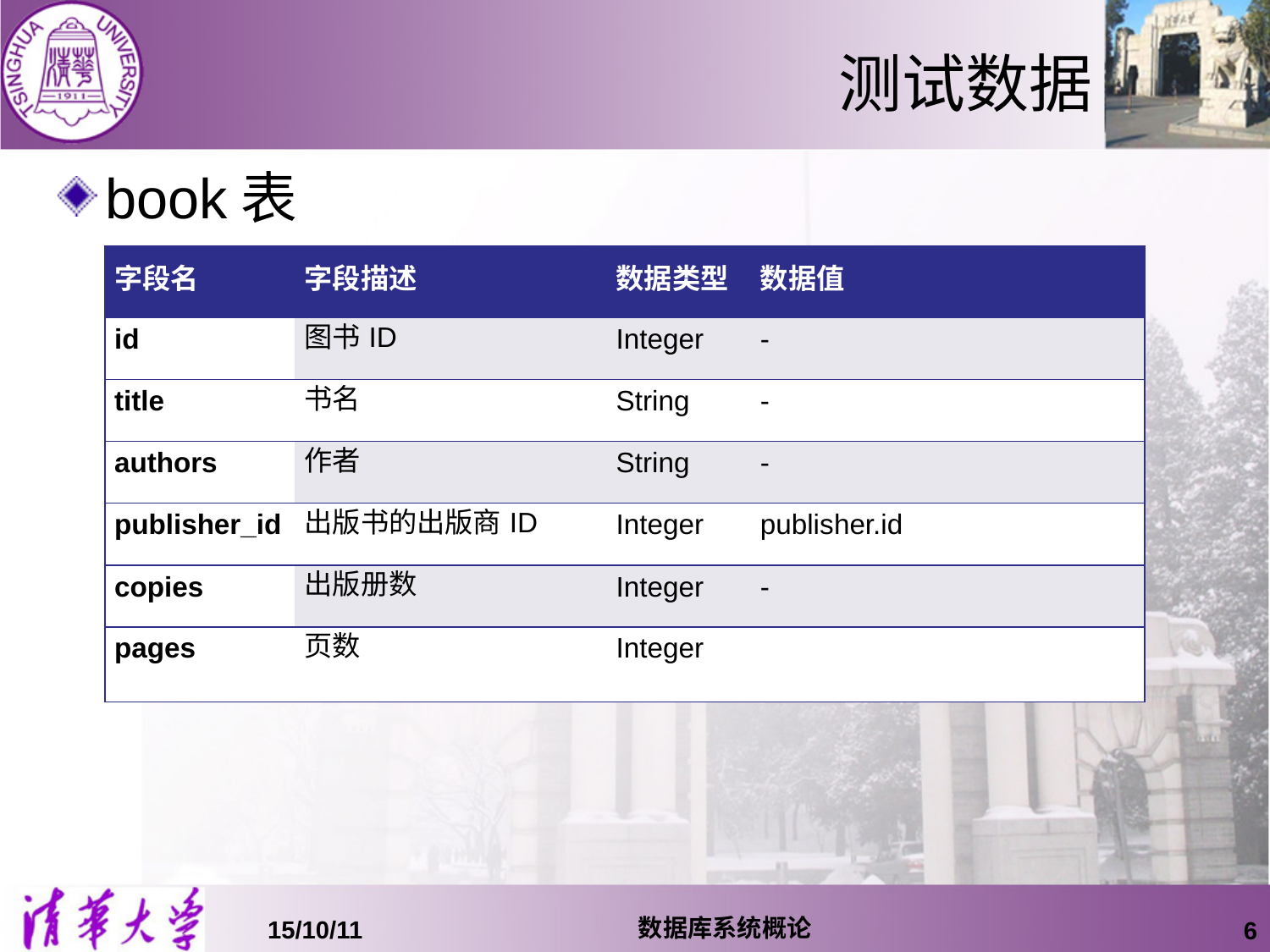

# 测试数据
book表

| 字段名 | 字段描述 | 数据类型 | 数据值 |
| --- | --- | --- | --- |
| id | 图书ID | Integer | - |
| title | 书名 | String | - |
| authors | 作者 | String | - |
| publisher\_id | 出版书的出版商ID | Integer | publisher.id |
| copies | 出版册数 | Integer | - |
| pages | 页数 | Integer |  |
数据库系统概论
15/10/11
6